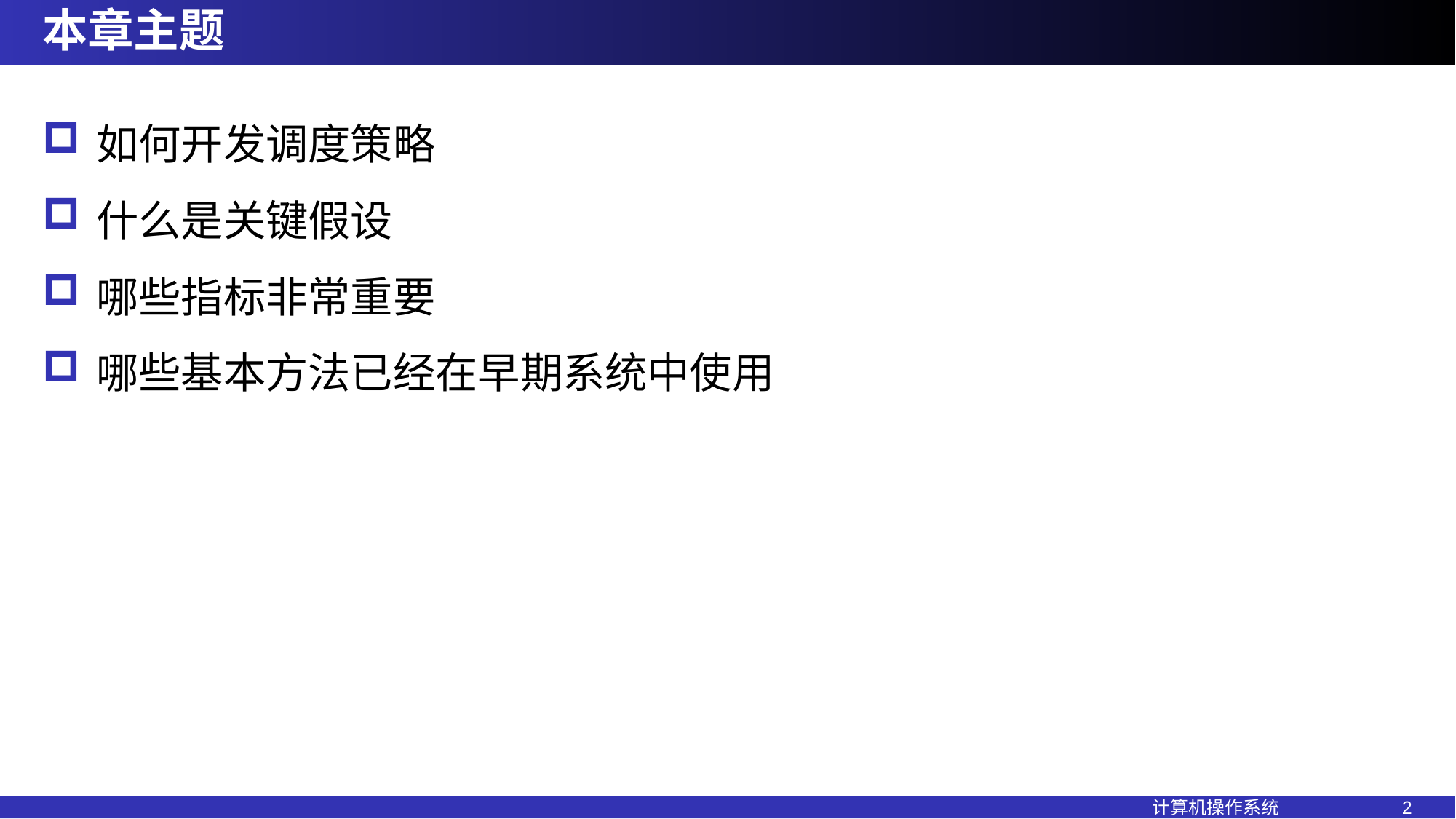

# 本章主题
如何开发调度策略
什么是关键假设
哪些指标非常重要
哪些基本方法已经在早期系统中使用
计算机操作系统                     2